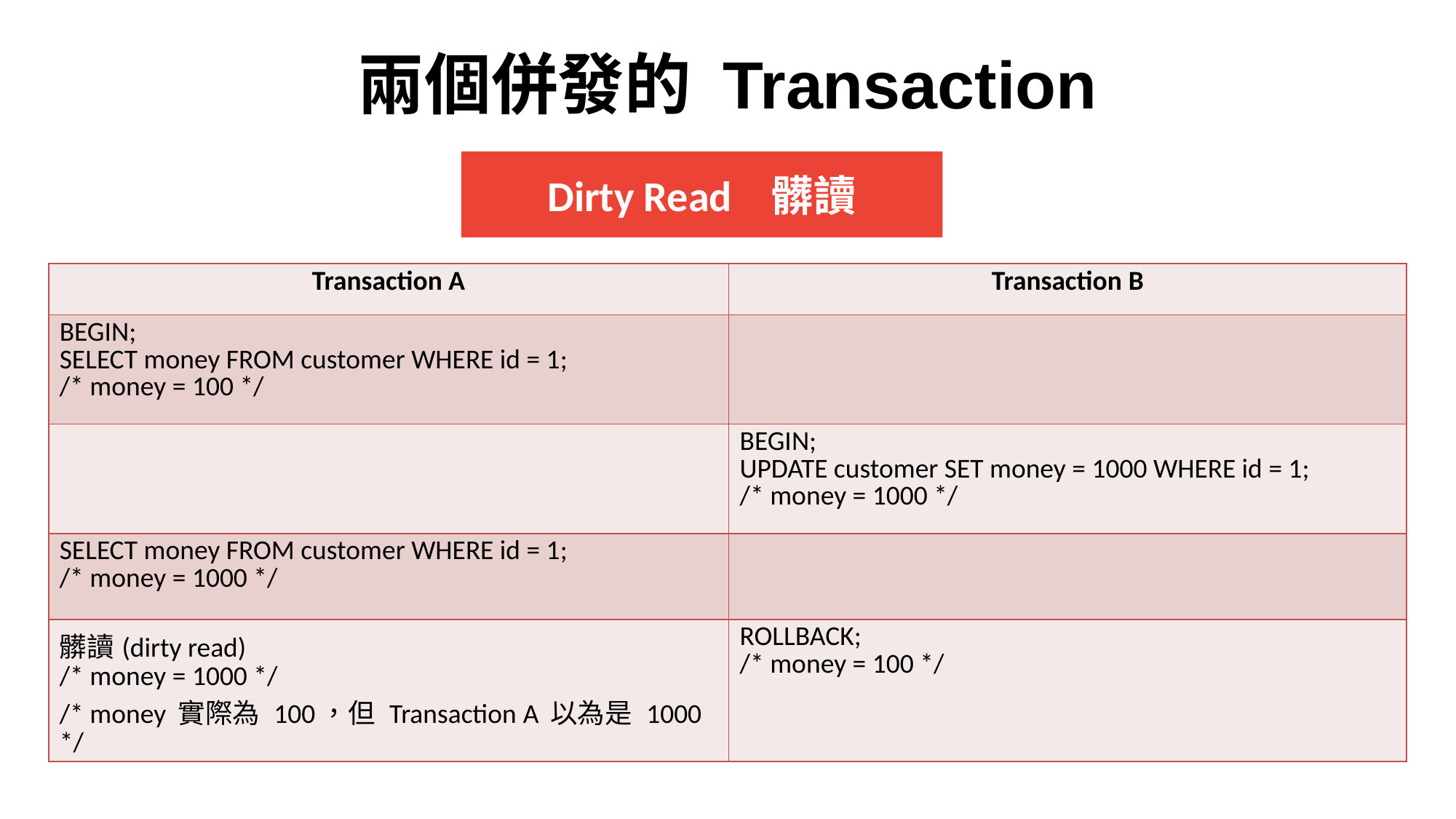

# 兩個併發的 Transaction

Dirty Read   髒讀
| Transaction A | Transaction B |
| --- | --- |
| BEGIN; SELECT money FROM customer WHERE id = 1; /\* money = 100 \*/ |  |
|  | BEGIN; UPDATE customer SET money = 1000 WHERE id = 1; /\* money = 1000 \*/ |
| SELECT money FROM customer WHERE id = 1; /\* money = 1000 \*/ |  |
| 髒讀(dirty read) /\* money = 1000 \*/ /\* money 實際為 100，但 Transaction A 以為是 1000 \*/ | ROLLBACK; /\* money = 100 \*/ |